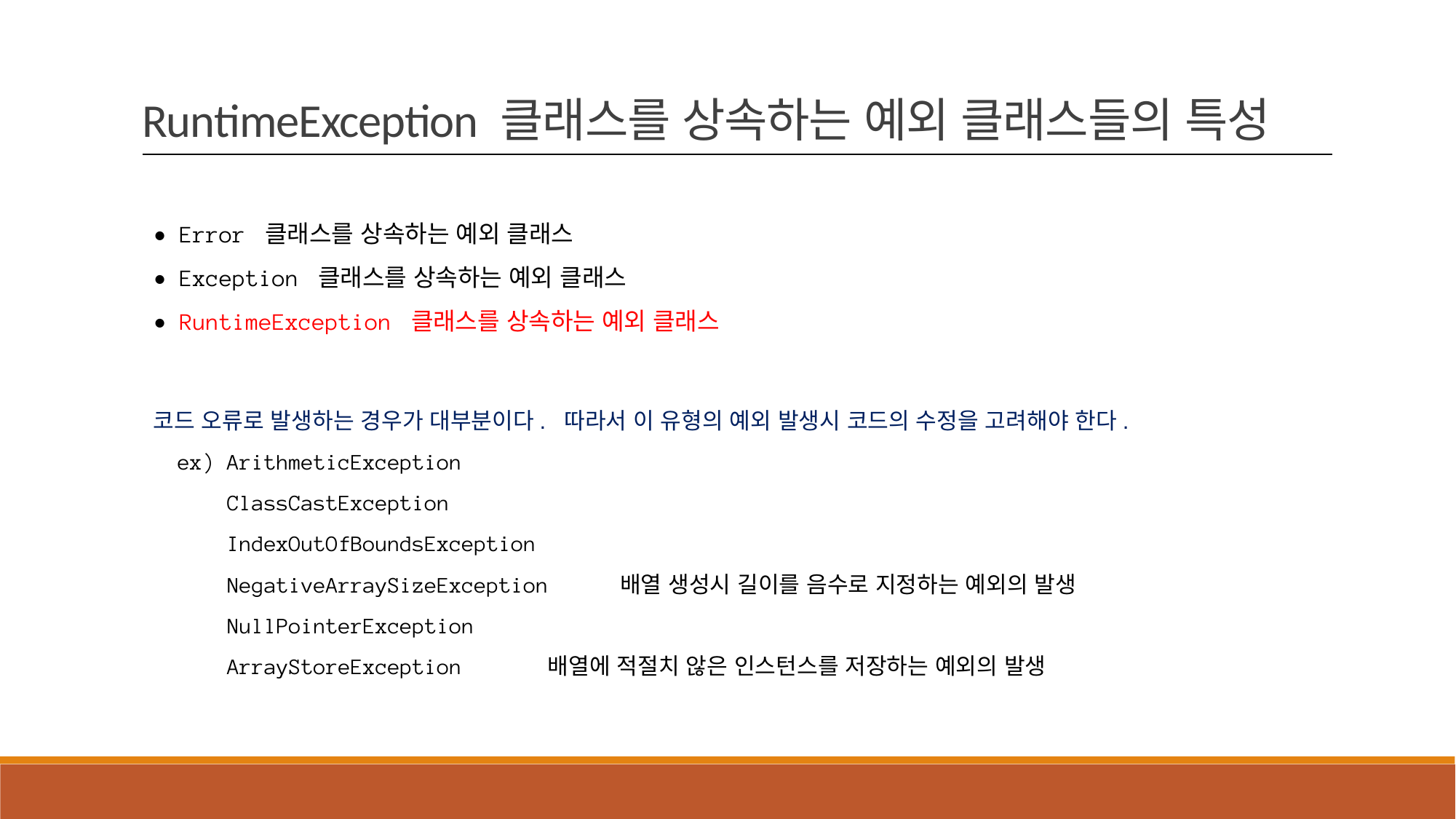

RuntimeException 클래스를 상속하는 예외 클래스들의 특성
• Error 클래스를 상속하는 예외 클래스
• Exception 클래스를 상속하는 예외 클래스
• RuntimeException 클래스를 상속하는 예외 클래스
코드 오류로 발생하는 경우가 대부분이다.  따라서 이 유형의 예외 발생시 코드의 수정을 고려해야 한다.
  ex) ArithmeticException
      ClassCastException
      IndexOutOfBoundsException
      NegativeArraySizeException	  배열 생성시 길이를 음수로 지정하는 예외의 발생
      NullPointerException
      ArrayStoreException 	     배열에 적절치 않은 인스턴스를 저장하는 예외의 발생